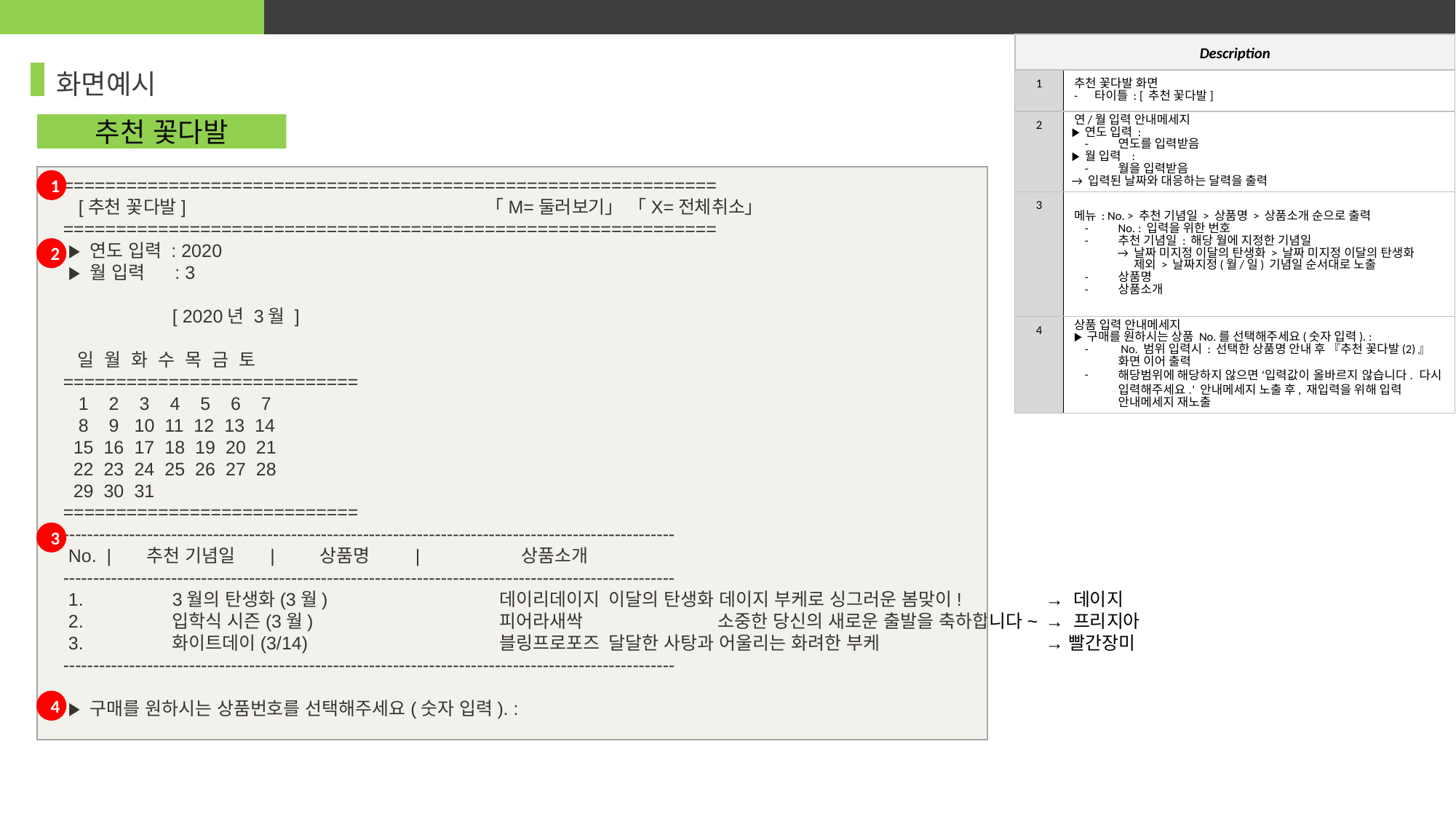

Description
화면예시
| 1 | 추천 꽃다발 화면 타이틀 : [ 추천 꽃다발] |
| --- | --- |
| 2 | 연/월 입력 안내메세지 ▶ 연도 입력 : 연도를 입력받음 ▶ 월 입력 : 월을 입력받음 → 입력된 날짜와 대응하는 달력을 출력 |
| 3 | 메뉴 : No. > 추천 기념일 > 상품명 > 상품소개 순으로 출력 No. : 입력을 위한 번호 추천 기념일 : 해당 월에 지정한 기념일 → 날짜 미지정 이달의 탄생화 > 날짜 미지정 이달의 탄생화 제외 > 날짜지정(월/일) 기념일 순서대로 노출 상품명 상품소개 |
| 4 | 상품 입력 안내메세지 ▶ 구매를 원하시는 상품 No.를 선택해주세요(숫자 입력). : No. 범위 입력시 : 선택한 상품명 안내 후 『추천 꽃다발(2)』 화면 이어 출력 해당범위에 해당하지 않으면 ‘입력값이 올바르지 않습니다. 다시 입력해주세요.‘ 안내메세지 노출 후, 재입력을 위해 입력 안내메세지 재노출 |
추천 꽃다발
==============================================================
   [추천 꽃다발]                                                          「M=둘러보기」 「X=전체취소」
==============================================================
 ▶ 연도 입력 : 2020
 ▶ 월 입력     : 3

	[ 2020년 3월 ]

  일  월  화  수  목  금  토
============================
   1    2    3    4    5    6    7
   8    9   10  11  12  13  14
  15  16  17  18  19  20  21
  22  23  24  25  26  27  28
  29  30  31
============================
------------------------------------------------------------------------------------------------------
 No.  |      추천 기념일      |        상품명        |                   상품소개
------------------------------------------------------------------------------------------------------
 1.	3월의 탄생화(3월)		데이리데이지	이달의 탄생화 데이지 부케로 싱그러운 봄맞이!	→ 데이지
 2.	입학식 시즌(3월)		피어라새싹	          	소중한 당신의 새로운 출발을 축하합니다~	→ 프리지아
 3.	화이트데이(3/14)		블링프로포즈	달달한 사탕과 어울리는 화려한 부케		→ 빨간장미
------------------------------------------------------------------------------------------------------

 ▶ 구매를 원하시는 상품번호를 선택해주세요(숫자 입력). :

1
2
3
4